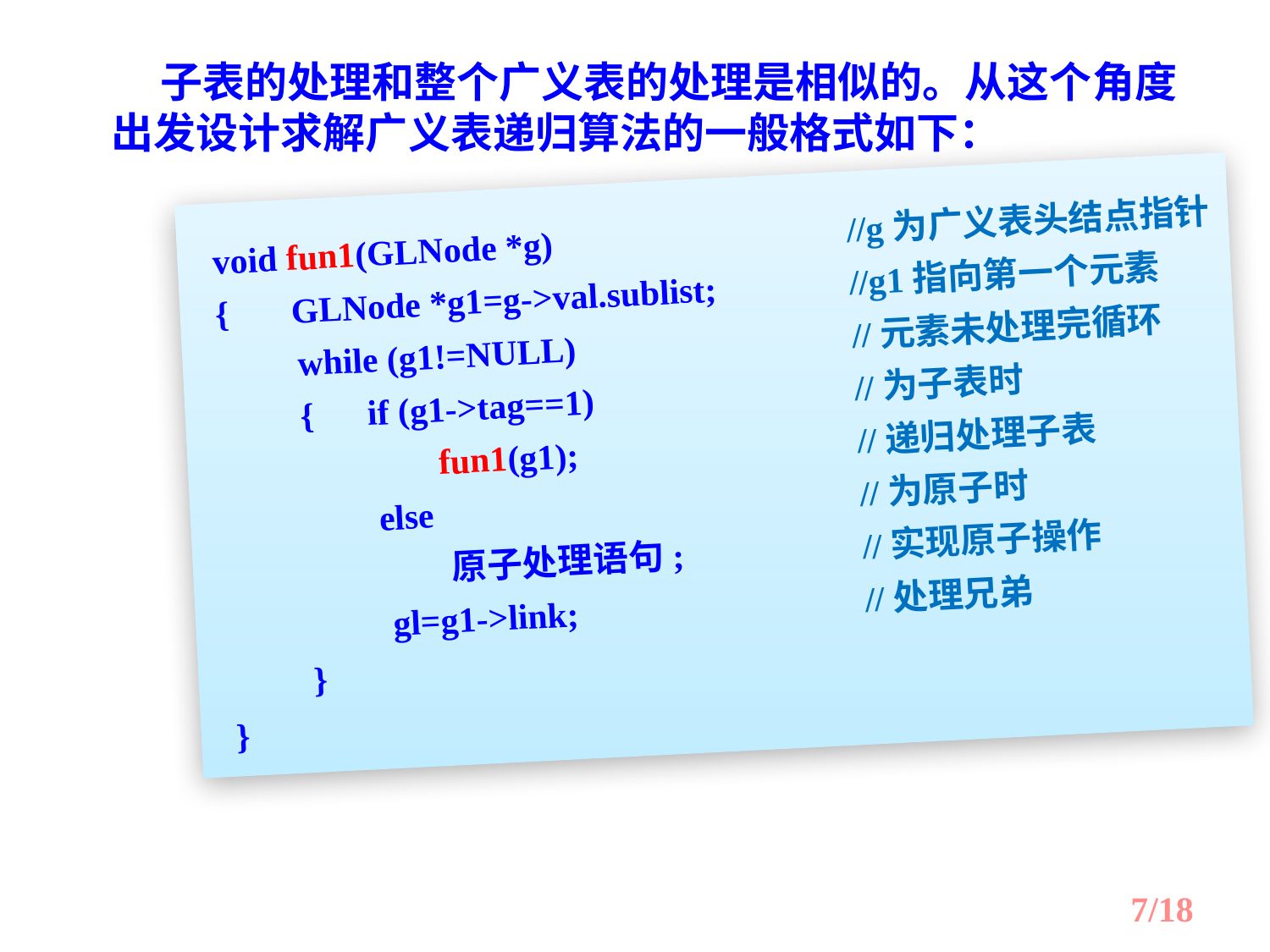

子表的处理和整个广义表的处理是相似的。从这个角度出发设计求解广义表递归算法的一般格式如下：
void fun1(GLNode *g)			//g为广义表头结点指针
{       GLNode *g1=g->val.sublist;		//g1指向第一个元素
         while (g1!=NULL)			//元素未处理完循环
         {      if (g1->tag==1)			//为子表时
 	          fun1(g1);			//递归处理子表
	   else				//为原子时
	           原子处理语句;		//实现原子操作
    	    gl=g1->link;			//处理兄弟
         }
}
7/18